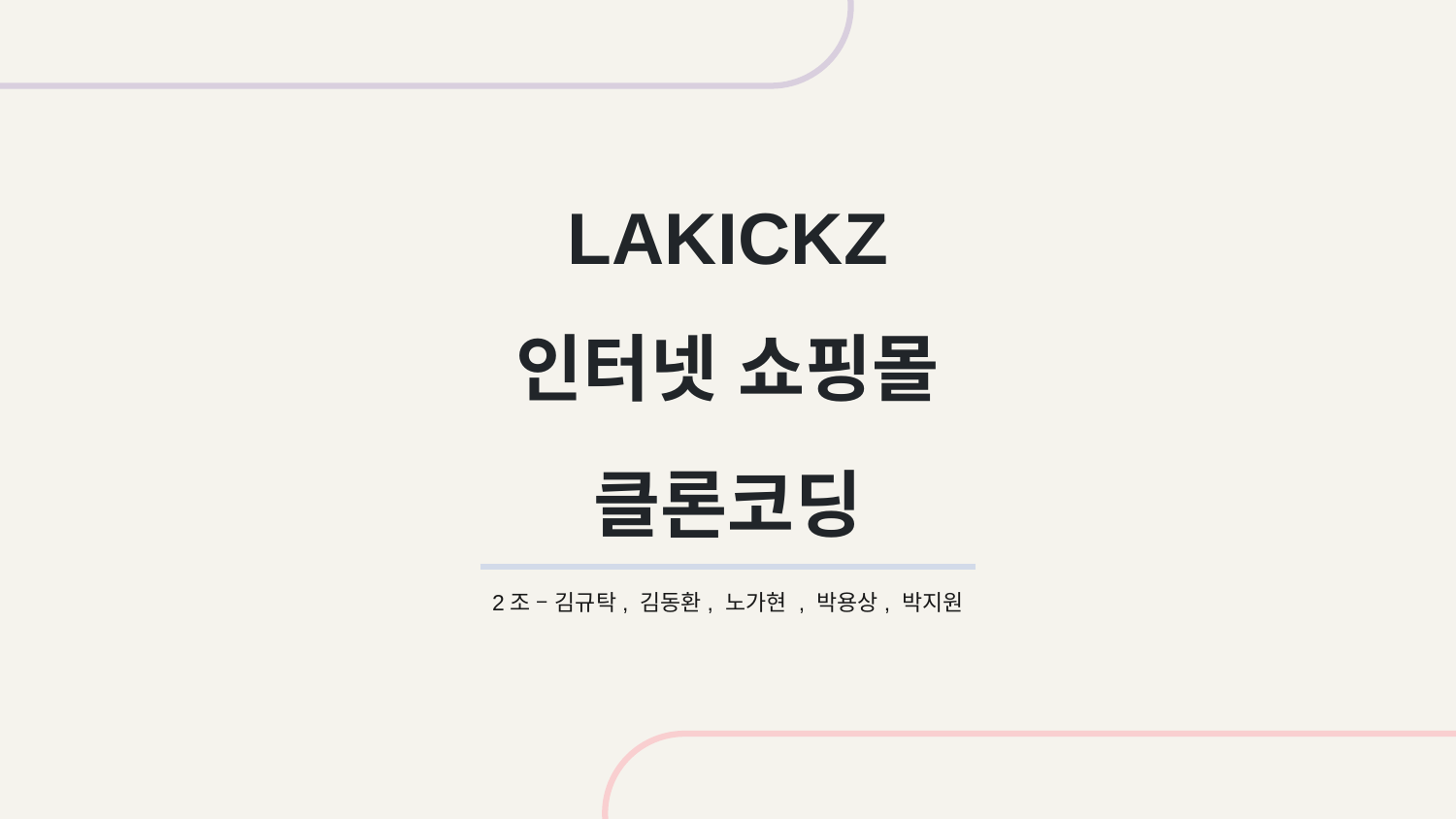

# LAKICKZ 인터넷 쇼핑몰 클론코딩
2조 – 김규탁, 김동환, 노가현 , 박용상, 박지원